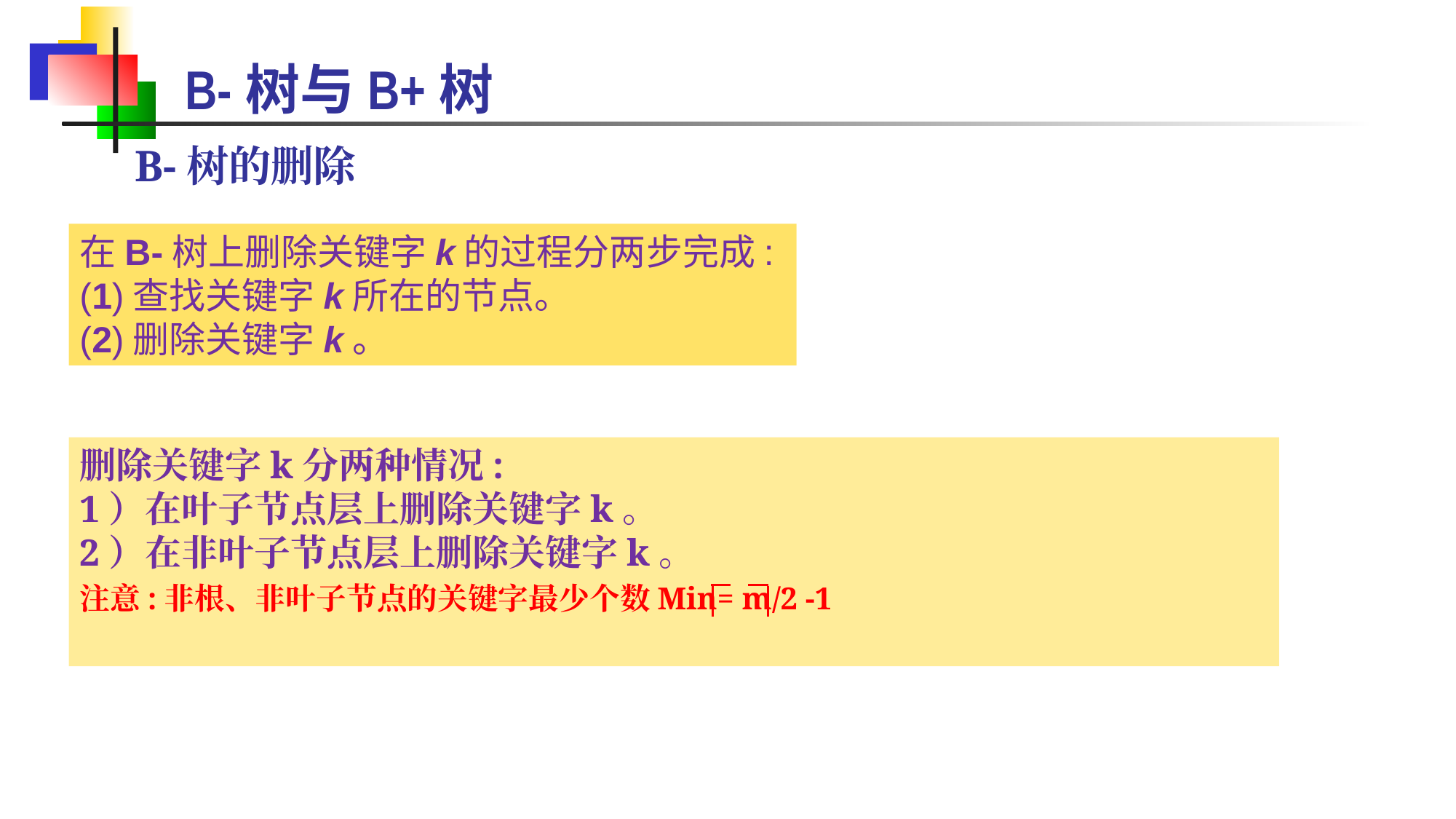

B-树与B+树
B-树的删除
在B-树上删除关键字k的过程分两步完成:
(1)查找关键字k所在的节点。
(2)删除关键字k。
删除关键字k分两种情况:
1）在叶子节点层上删除关键字k。
2）在非叶子节点层上删除关键字k。
注意:非根、非叶子节点的关键字最少个数Min= m/2 -1